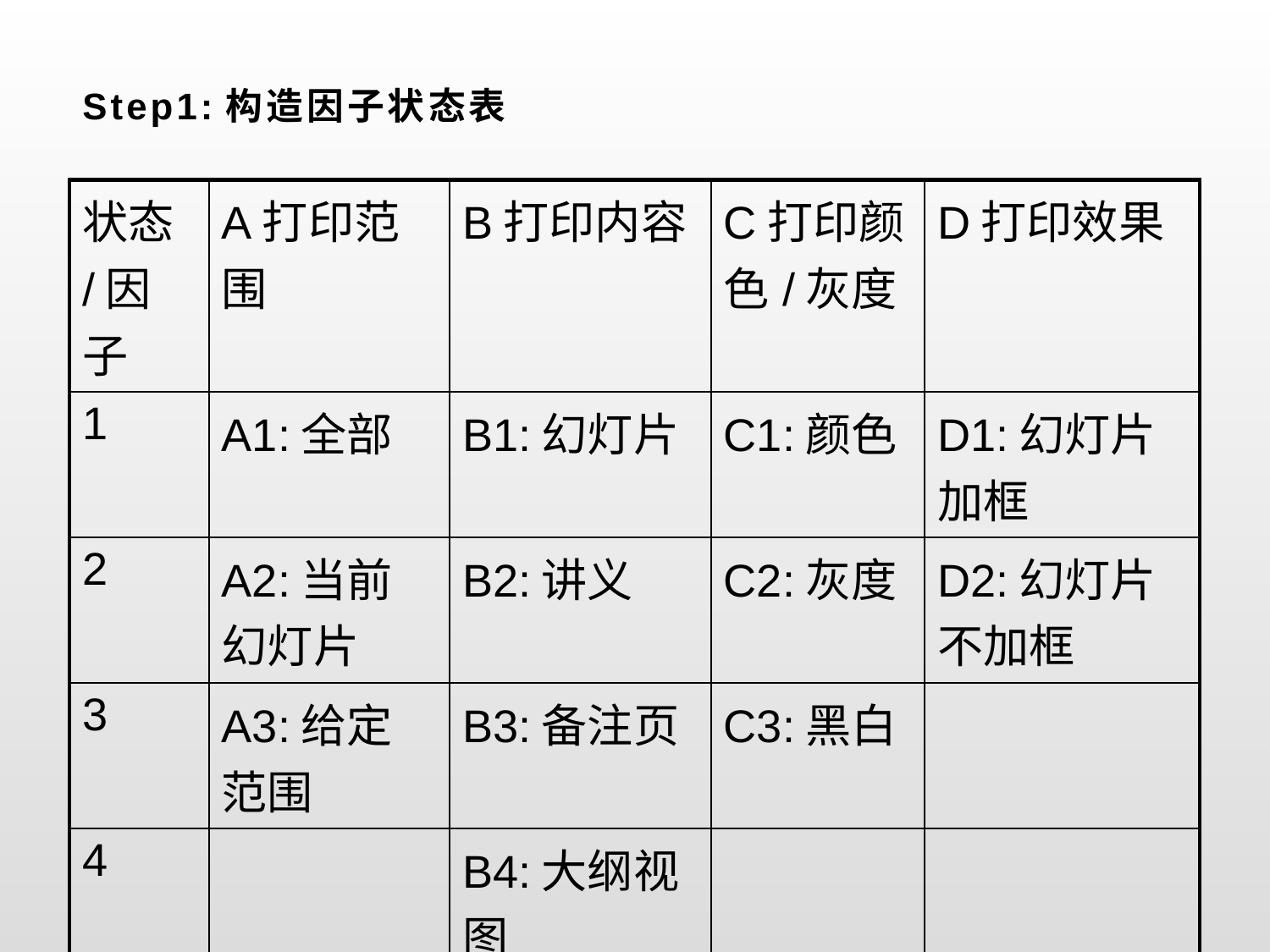

# Step1:构造因子状态表
| 状态/因子 | A打印范围 | B打印内容 | C打印颜色/灰度 | D打印效果 |
| --- | --- | --- | --- | --- |
| 1 | A1:全部 | B1:幻灯片 | C1:颜色 | D1:幻灯片加框 |
| 2 | A2:当前幻灯片 | B2:讲义 | C2:灰度 | D2:幻灯片不加框 |
| 3 | A3:给定范围 | B3:备注页 | C3:黑白 |  |
| 4 |  | B4:大纲视图 |  |  |